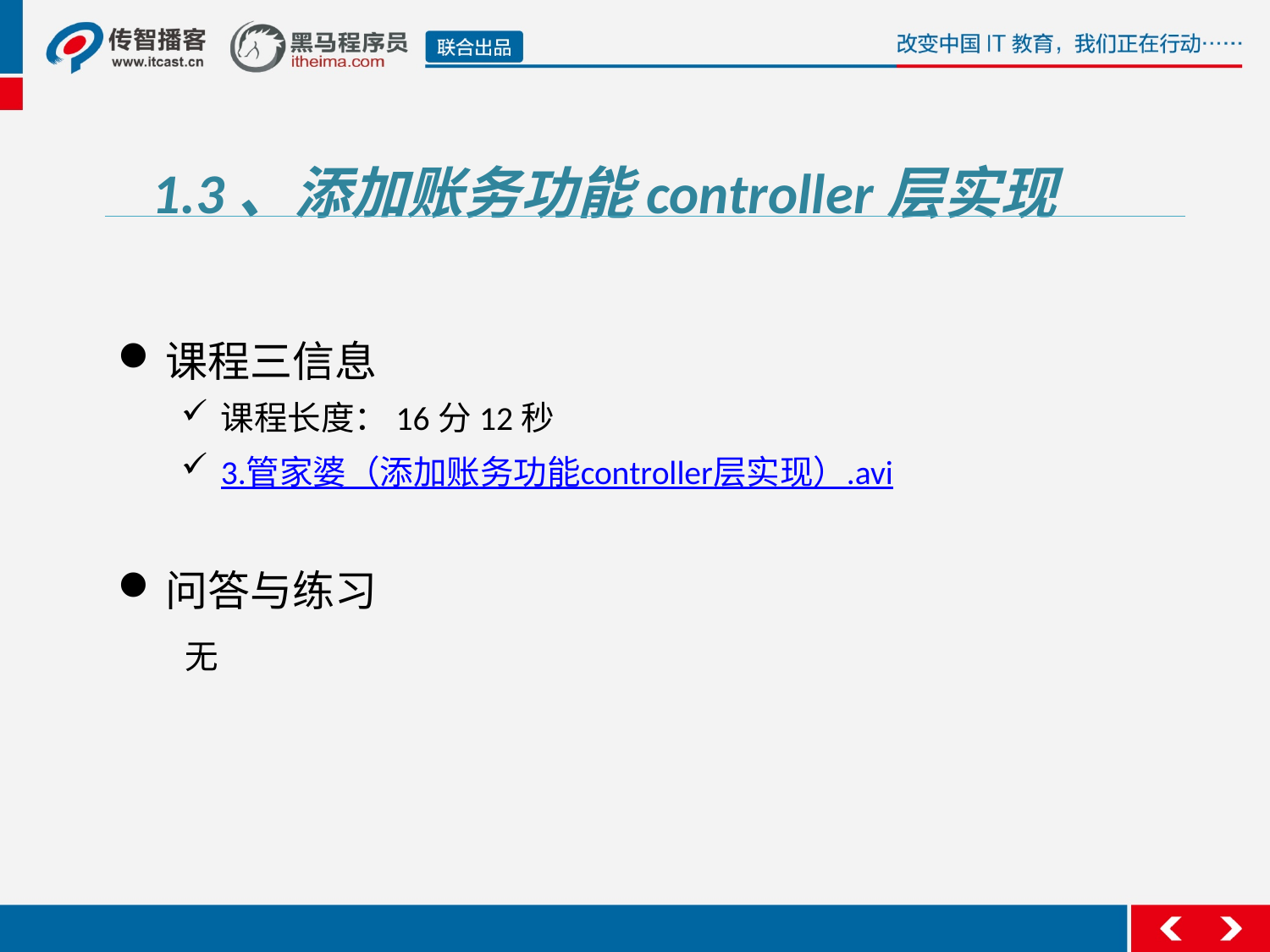

1.3、添加账务功能controller层实现

课程三信息
课程长度：16分12秒
3.管家婆（添加账务功能controller层实现）.avi

问答与练习
      无